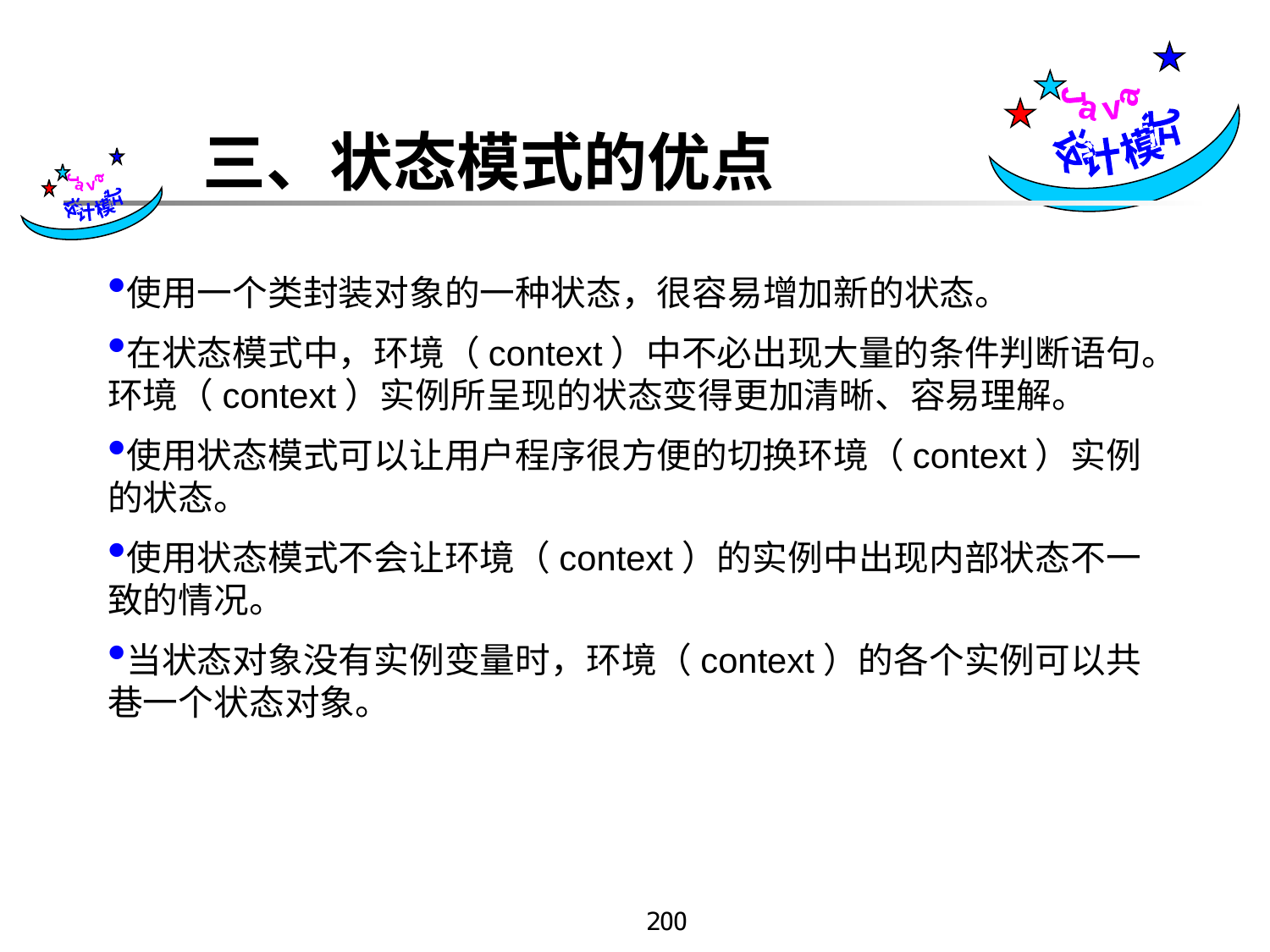

Java
设计模式

三、状态模式的优点

  Java
设计模式

使用一个类封装对象的一种状态，很容易增加新的状态。
在状态模式中，环境（context）中不必出现大量的条件判断语句。环境（context）实例所呈现的状态变得更加清晰、容易理解。
使用状态模式可以让用户程序很方便的切换环境（context）实例的状态。
使用状态模式不会让环境（context）的实例中出现内部状态不一致的情况。
当状态对象没有实例变量时，环境（context）的各个实例可以共巷一个状态对象。

200